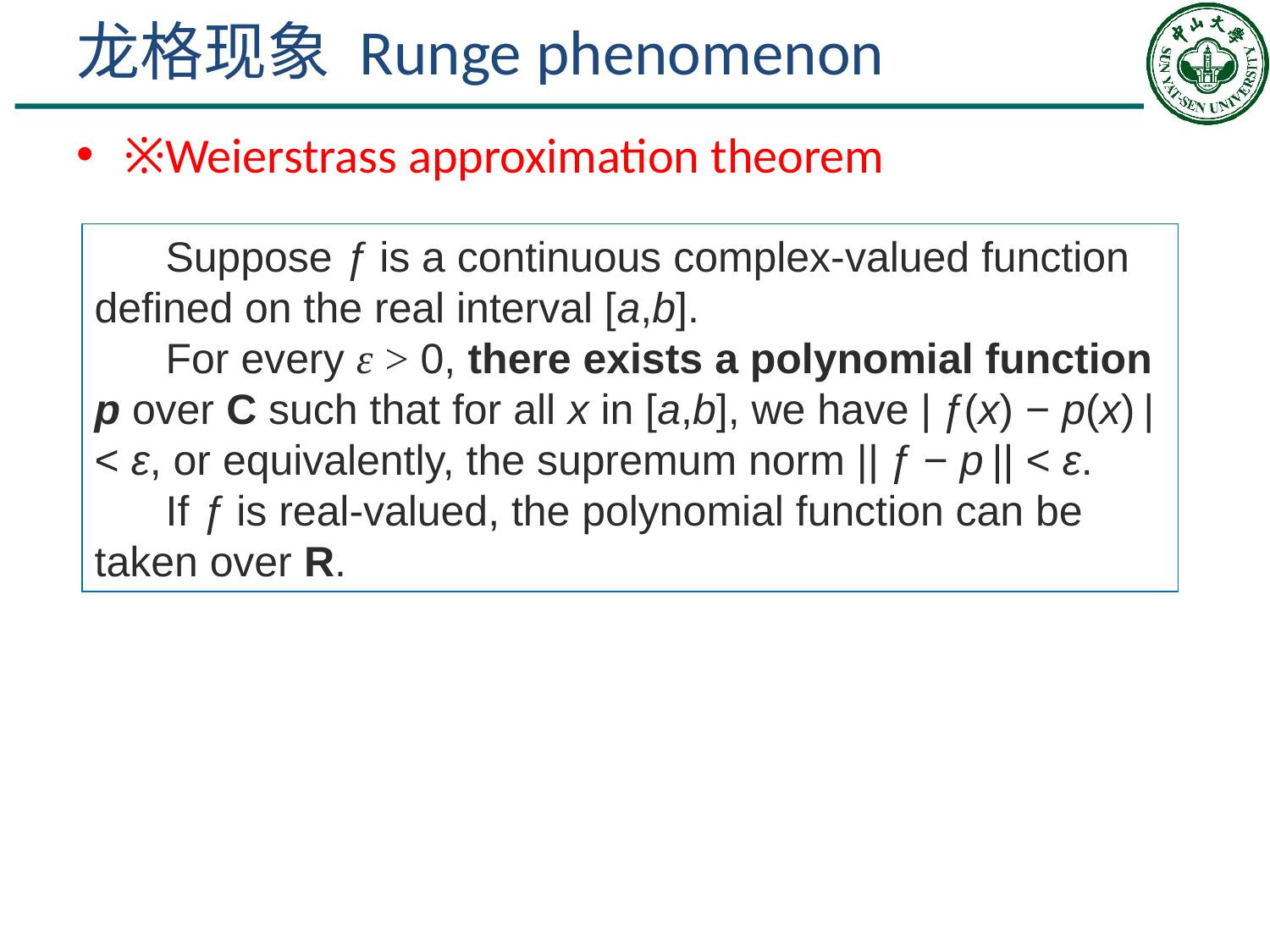

# 龙格现象 Runge phenomenon
※Weierstrass approximation theorem
      Suppose ƒ is a continuous complex-valued function defined on the real interval [a,b].
      For every ε > 0, there exists a polynomial function p over C such that for all x in [a,b], we have | ƒ(x) − p(x) | < ε, or equivalently, the supremum norm || ƒ − p || < ε.
      If ƒ is real-valued, the polynomial function can be taken over R.